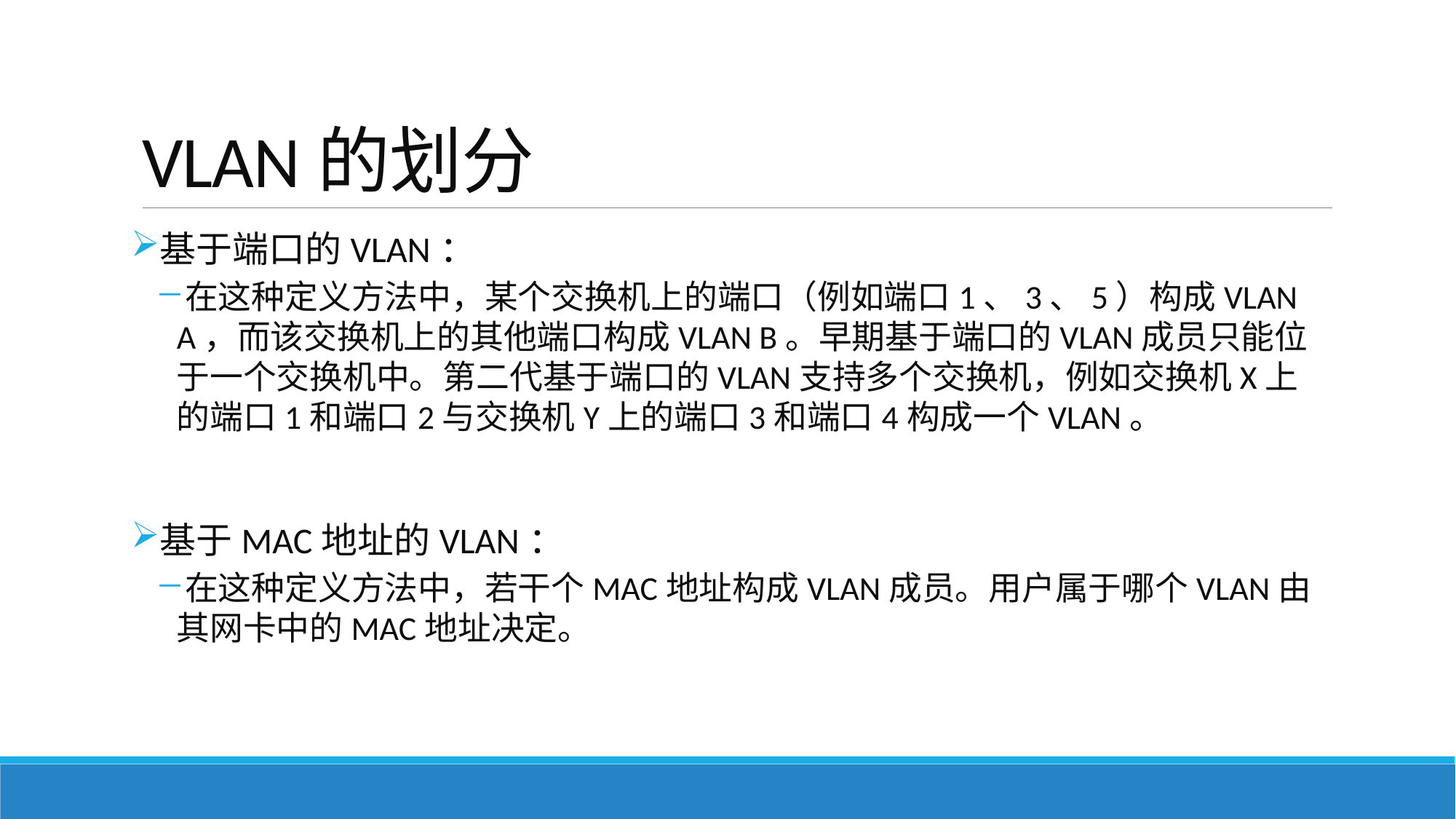

# VLAN的划分
基于端口的VLAN：
在这种定义方法中，某个交换机上的端口（例如端口1、3、5）构成VLAN A，而该交换机上的其他端口构成VLAN B。早期基于端口的VLAN成员只能位于一个交换机中。第二代基于端口的VLAN支持多个交换机，例如交换机X上的端口1和端口2与交换机Y上的端口3和端口4构成一个VLAN。

基于MAC地址的VLAN：
在这种定义方法中，若干个MAC地址构成VLAN成员。用户属于哪个VLAN由其网卡中的MAC地址决定。